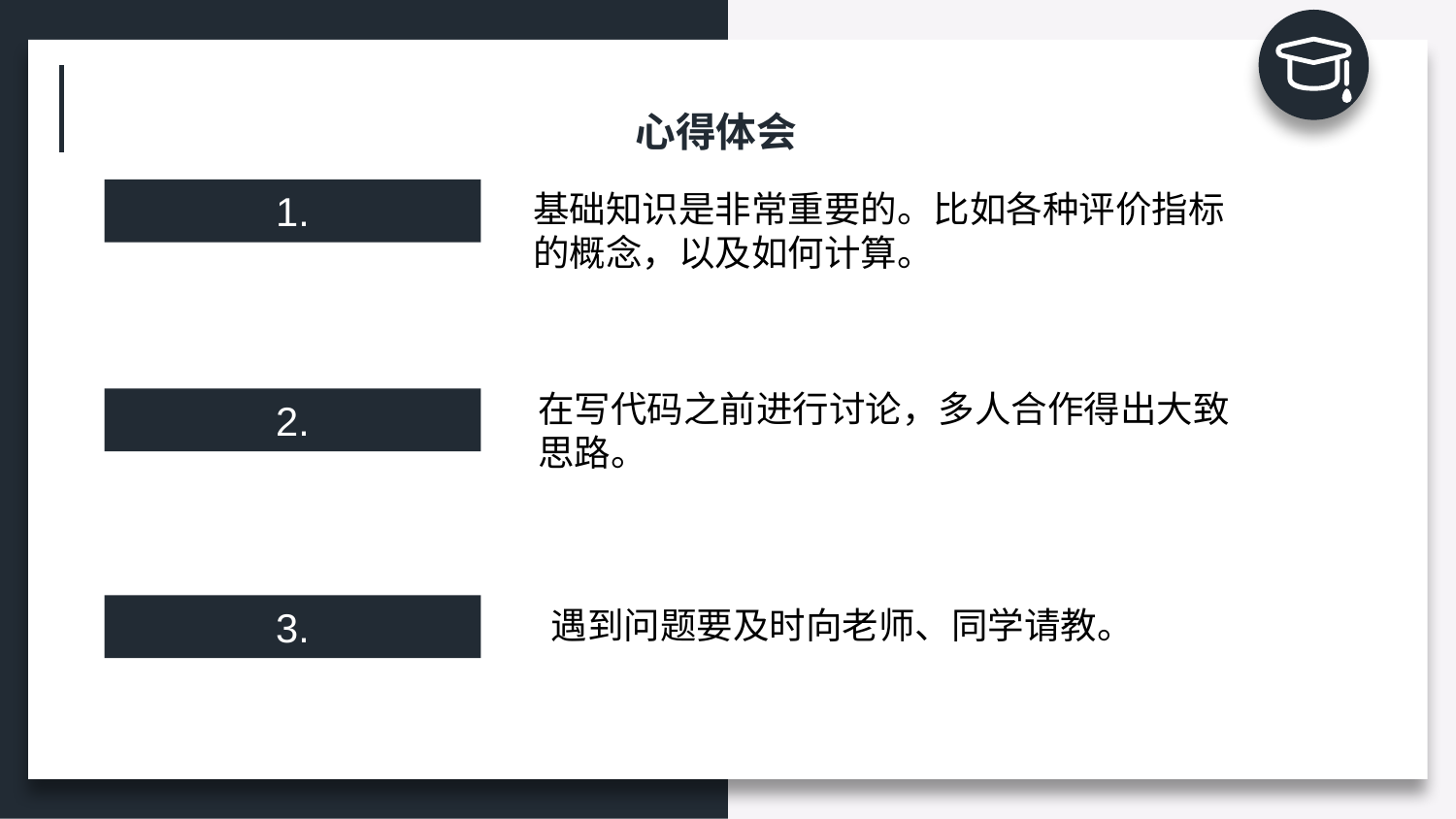

心得体会
基础知识是非常重要的。比如各种评价指标的概念，以及如何计算。
1.
在写代码之前进行讨论，多人合作得出大致思路。
2.
3.
遇到问题要及时向老师、同学请教。